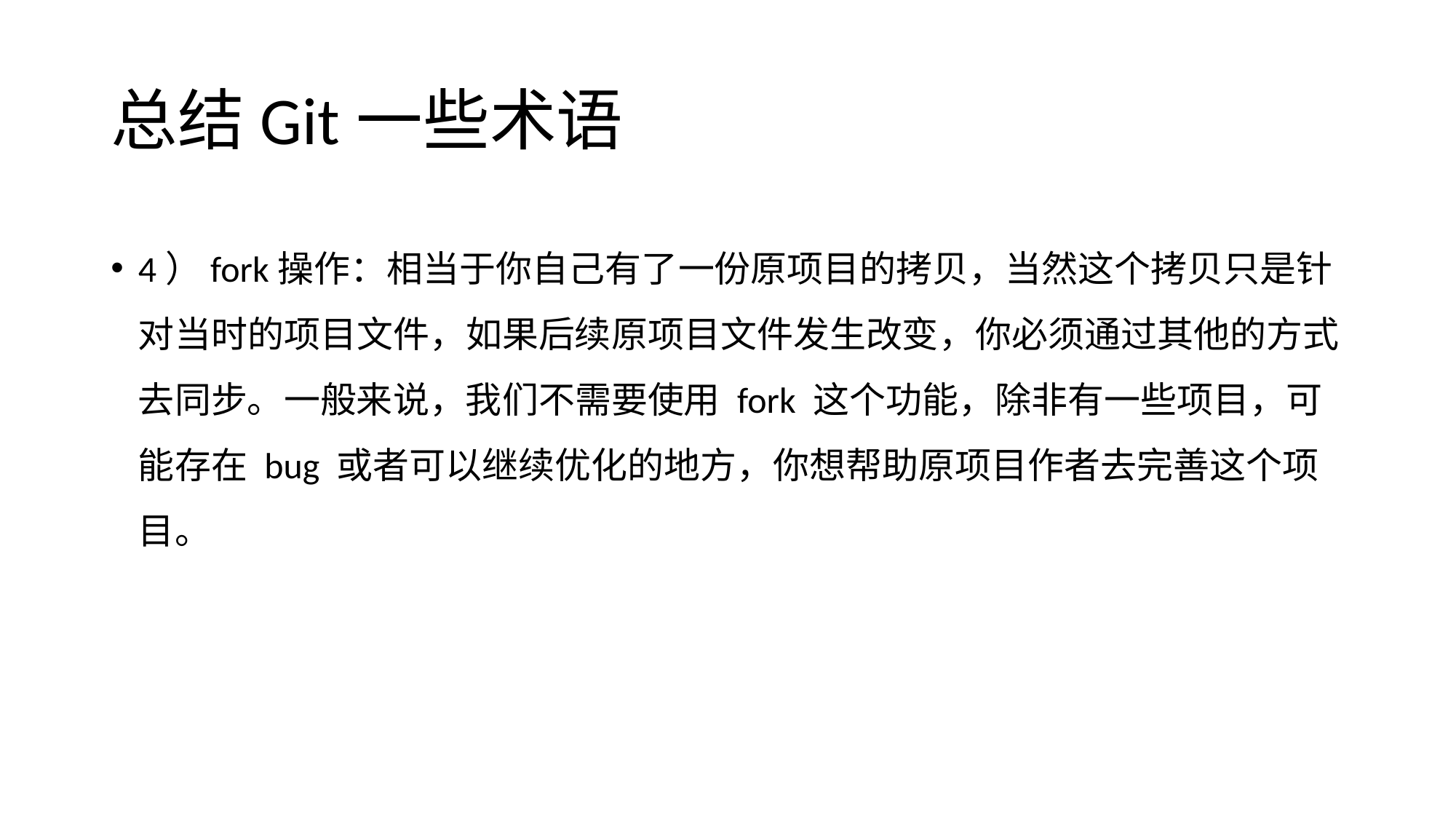

# 总结Git一些术语
4）fork操作：相当于你自己有了一份原项目的拷贝，当然这个拷贝只是针对当时的项目文件，如果后续原项目文件发生改变，你必须通过其他的方式去同步。一般来说，我们不需要使用 fork 这个功能，除非有一些项目，可能存在 bug 或者可以继续优化的地方，你想帮助原项目作者去完善这个项目。